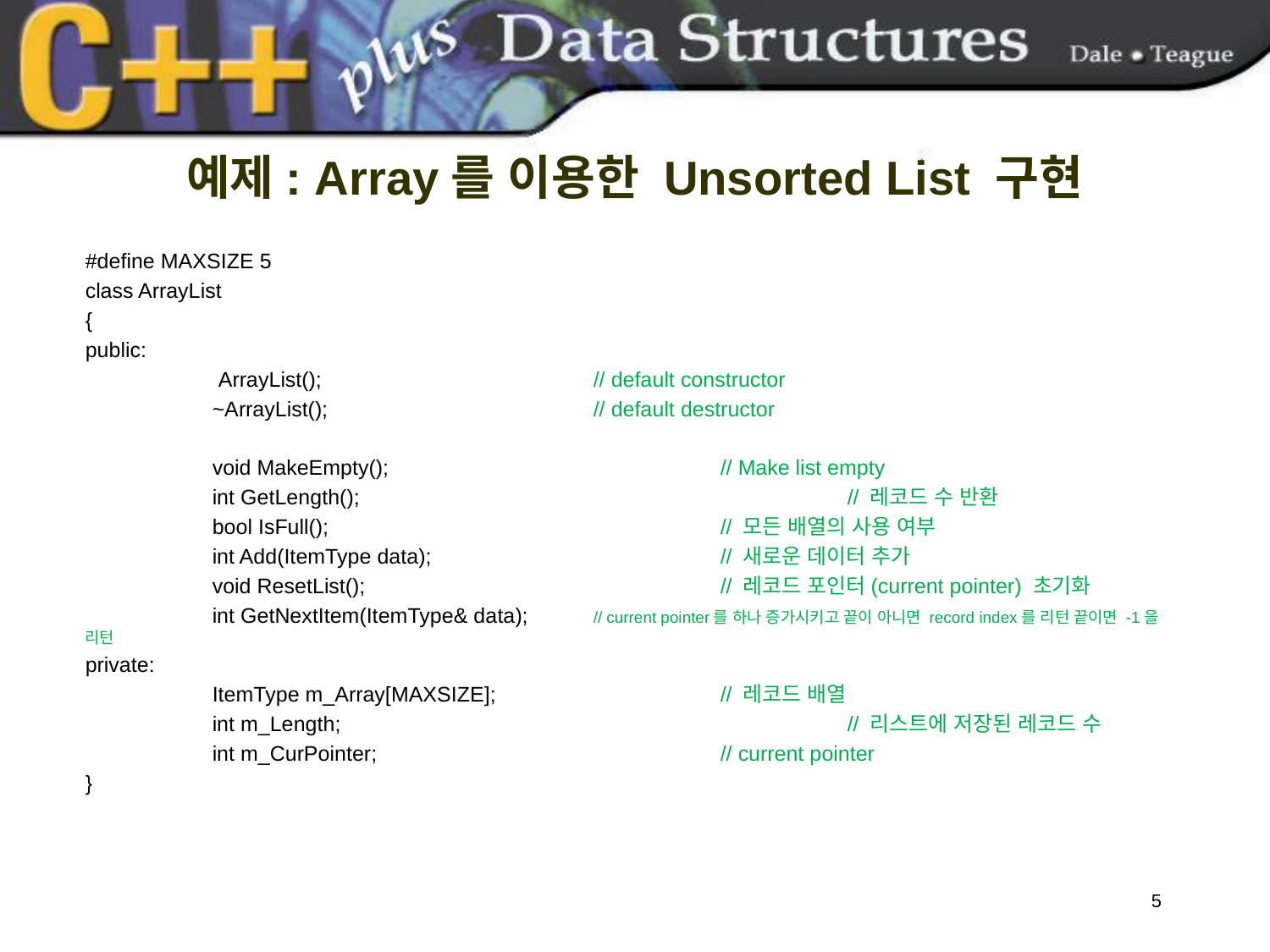

# 예제: Array를 이용한 Unsorted List 구현

#define MAXSIZE 5
class ArrayList
{
public:
	 ArrayList();			// default constructor
	~ArrayList();			// default destructor

	void MakeEmpty(); 			// Make list empty
	int GetLength();				// 레코드 수 반환
	bool IsFull();				// 모든 배열의 사용 여부
	int Add(ItemType data);			// 새로운 데이터 추가
	void ResetList();			// 레코드 포인터(current pointer) 초기화
	int GetNextItem(ItemType& data);	// current pointer를 하나 증가시키고 끝이 아니면 record index를 리턴 끝이면 -1을 리턴
private:
	ItemType m_Array[MAXSIZE];  		// 레코드 배열
	int m_Length;				// 리스트에 저장된 레코드 수
	int m_CurPointer;			// current pointer
}